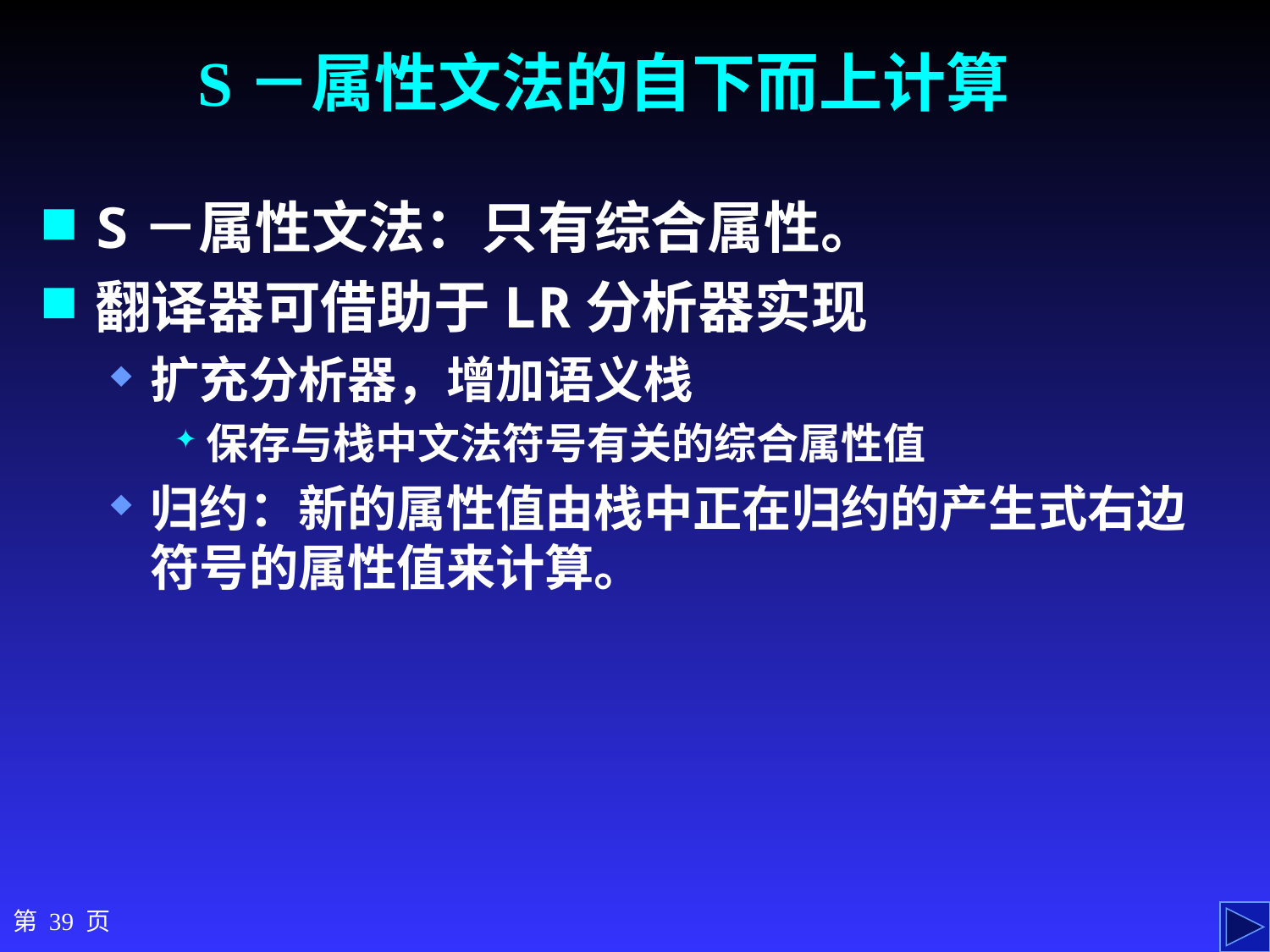

S－属性文法的自下而上计算
S－属性文法：只有综合属性。
翻译器可借助于LR分析器实现
扩充分析器，增加语义栈
保存与栈中文法符号有关的综合属性值
归约：新的属性值由栈中正在归约的产生式右边符号的属性值来计算。
第 39 页